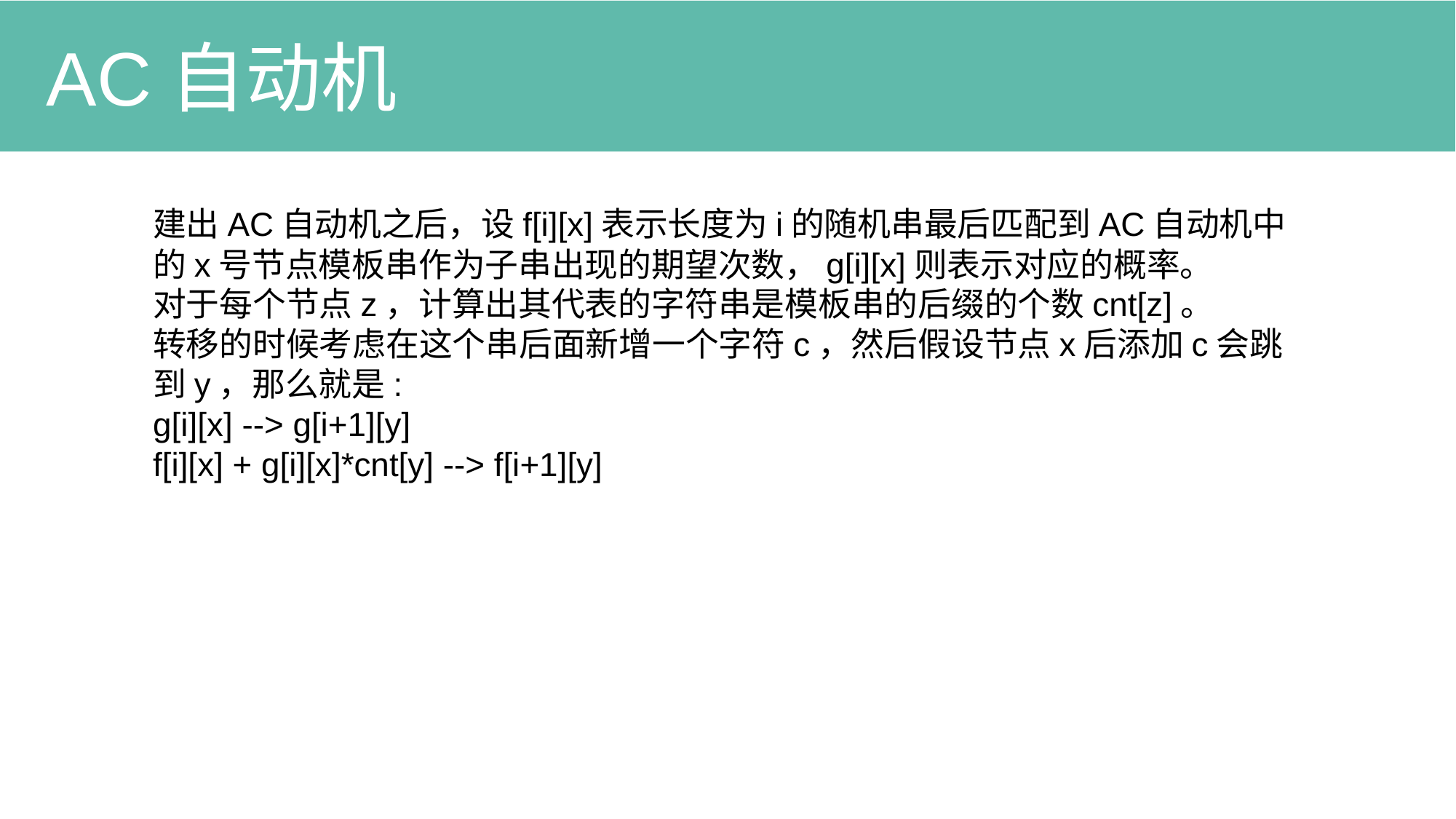

AC自动机
建出AC自动机之后，设f[i][x]表示长度为i的随机串最后匹配到AC自动机中的x号节点模板串作为子串出现的期望次数，g[i][x]则表示对应的概率。
对于每个节点z，计算出其代表的字符串是模板串的后缀的个数cnt[z]。
转移的时候考虑在这个串后面新增一个字符c，然后假设节点x后添加c会跳到y，那么就是:
g[i][x] --> g[i+1][y]
f[i][x] + g[i][x]*cnt[y] --> f[i+1][y]